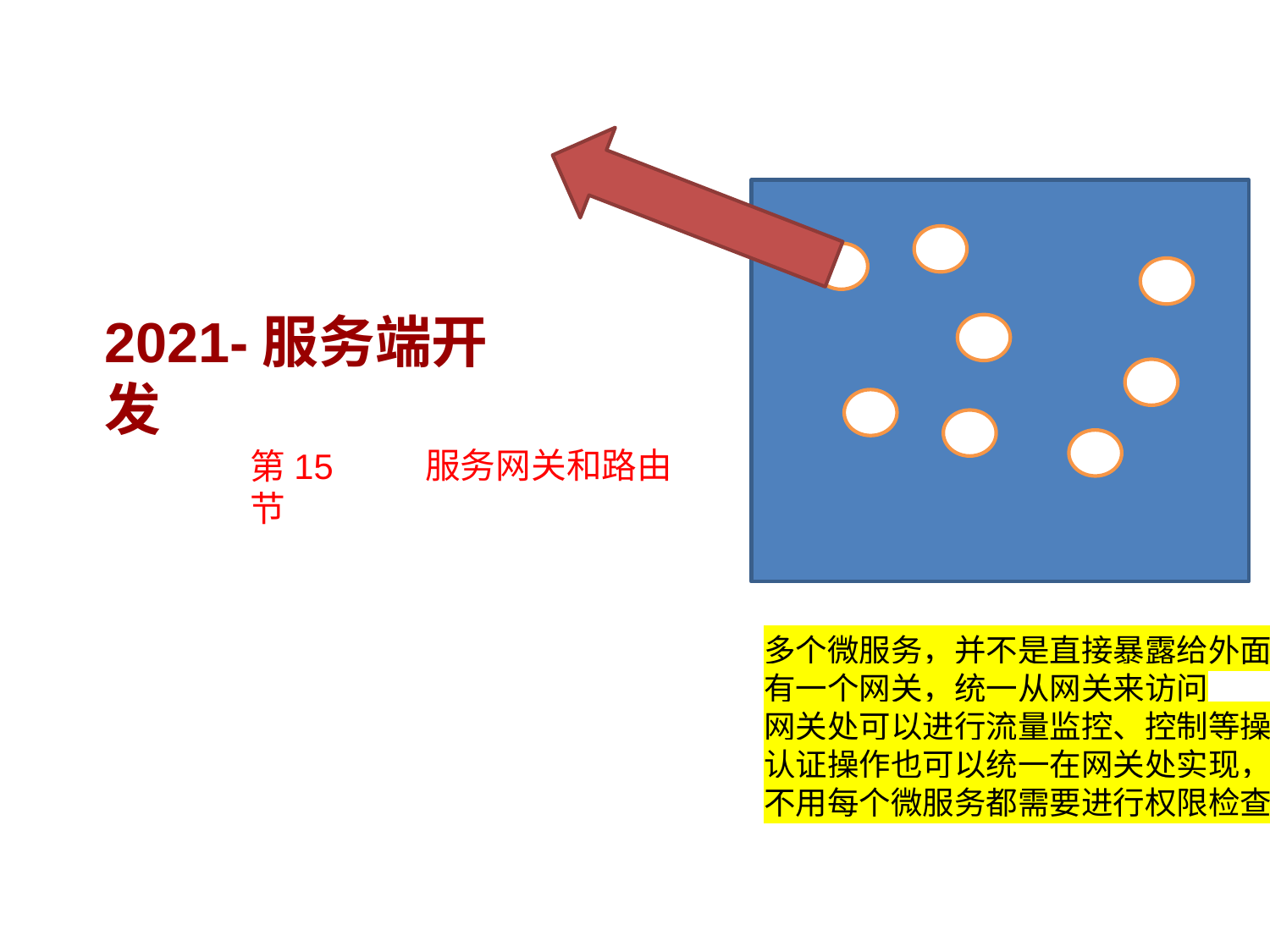

# 2021-服务端开发

第15节
 服务网关和路由
多个微服务，并不是直接暴露给外面使用
有一个网关，统一从网关来访问
网关处可以进行流量监控、控制等操作
认证操作也可以统一在网关处实现，这样就不用每个微服务都需要进行权限检查了